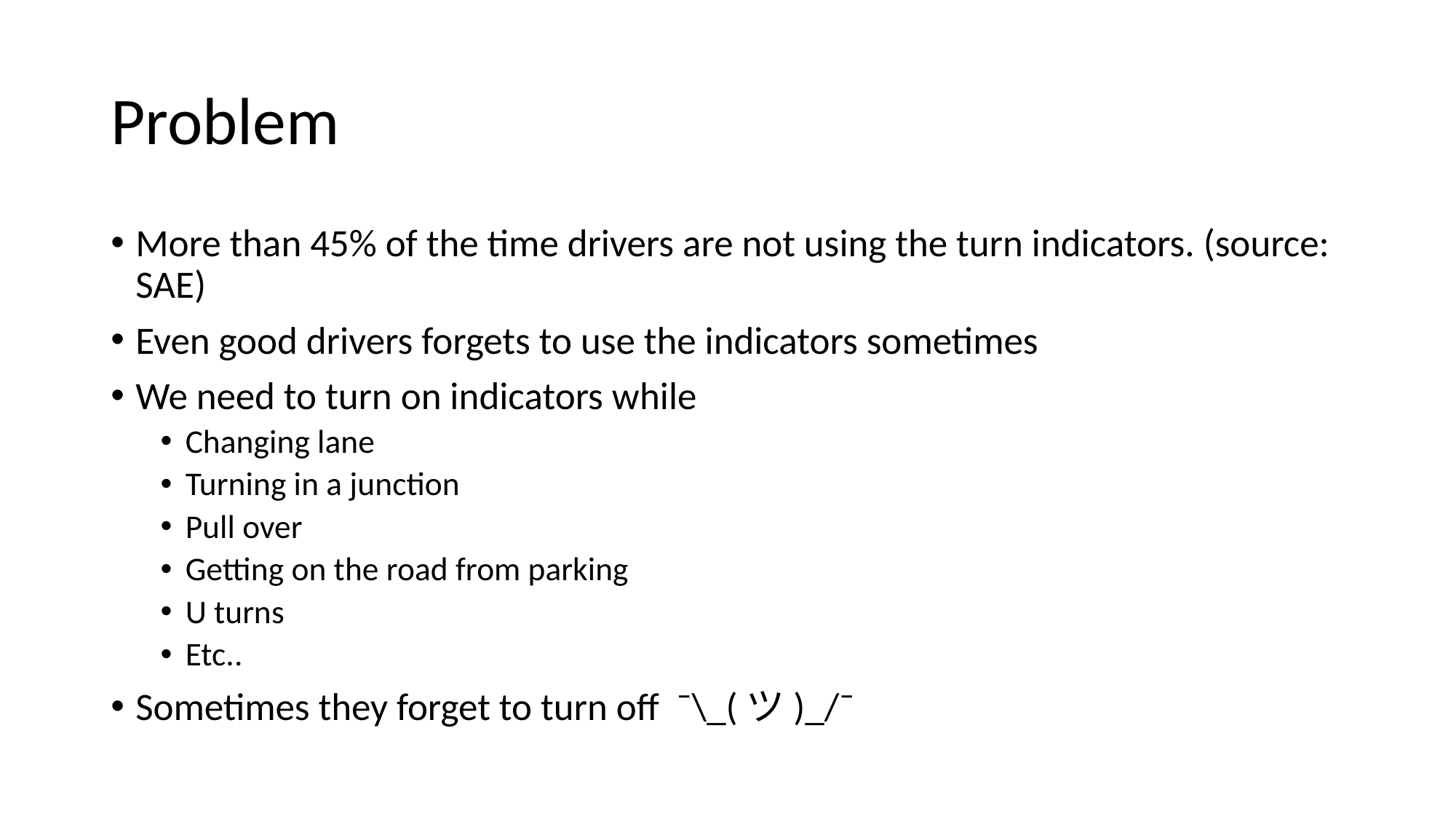

# Problem
More than 45% of the time drivers are not using the turn indicators. (source: SAE)
Even good drivers forgets to use the indicators sometimes
We need to turn on indicators while
Changing lane
Turning in a junction
Pull over
Getting on the road from parking
U turns
Etc..
Sometimes they forget to turn off  ¯\_(ツ)_/¯